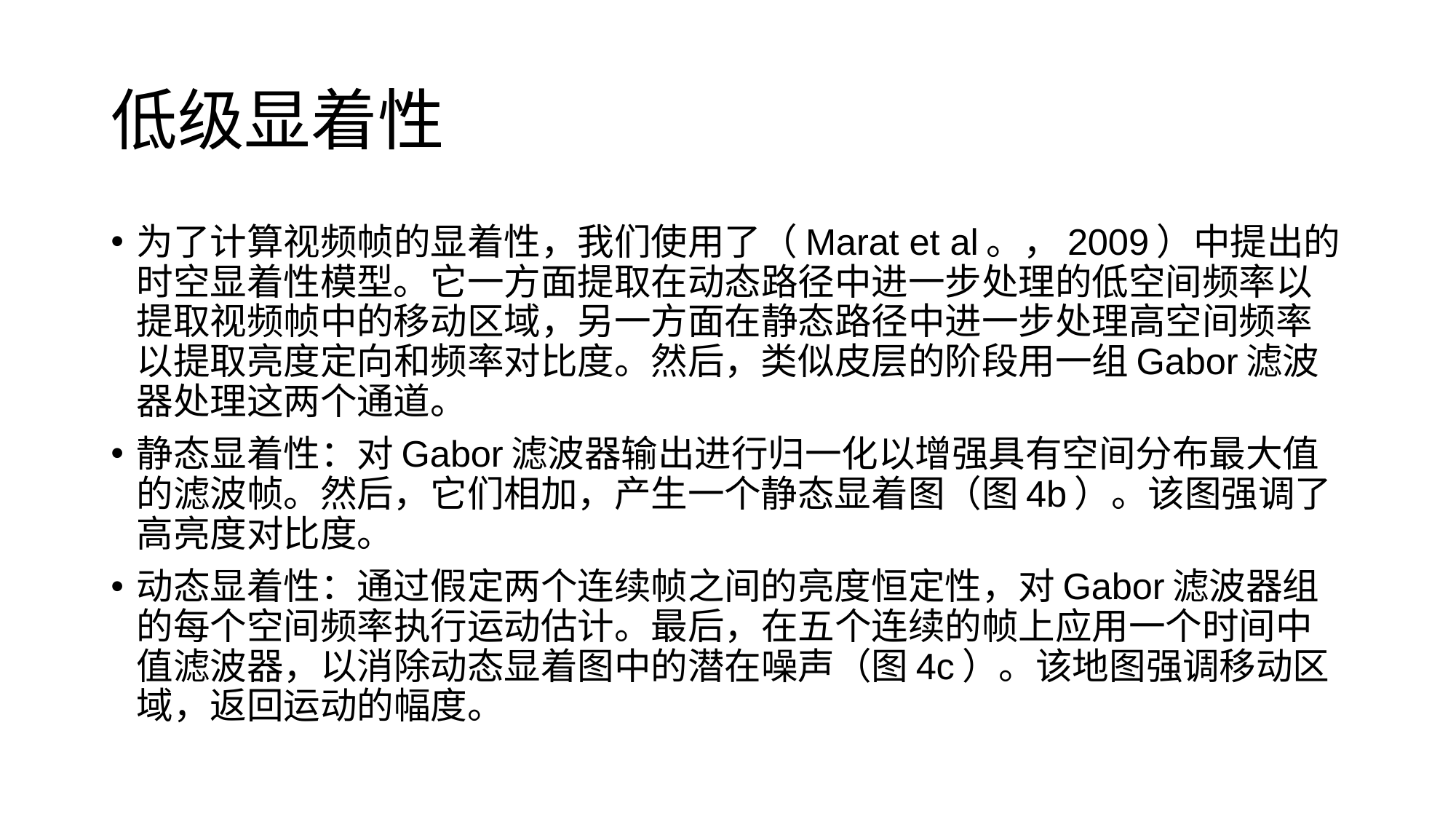

# 低级显着性
为了计算视频帧的显着性，我们使用了（Marat et al。，2009）中提出的时空显着性模型。它一方面提取在动态路径中进一步处理的低空间频率以提取视频帧中的移动区域，另一方面在静态路径中进一步处理高空间频率以提取亮度定向和频率对比度。然后，类似皮层的阶段用一组Gabor滤波器处理这两个通道。
静态显着性：对Gabor滤波器输出进行归一化以增强具有空间分布最大值的滤波帧。然后，它们相加，产生一个静态显着图（图4b）。该图强调了高亮度对比度。
动态显着性：通过假定两个连续帧之间的亮度恒定性，对Gabor滤波器组的每个空间频率执行运动估计。最后，在五个连续的帧上应用一个时间中值滤波器，以消除动态显着图中的潜在噪声（图4c）。该地图强调移动区域，返回运动的幅度。